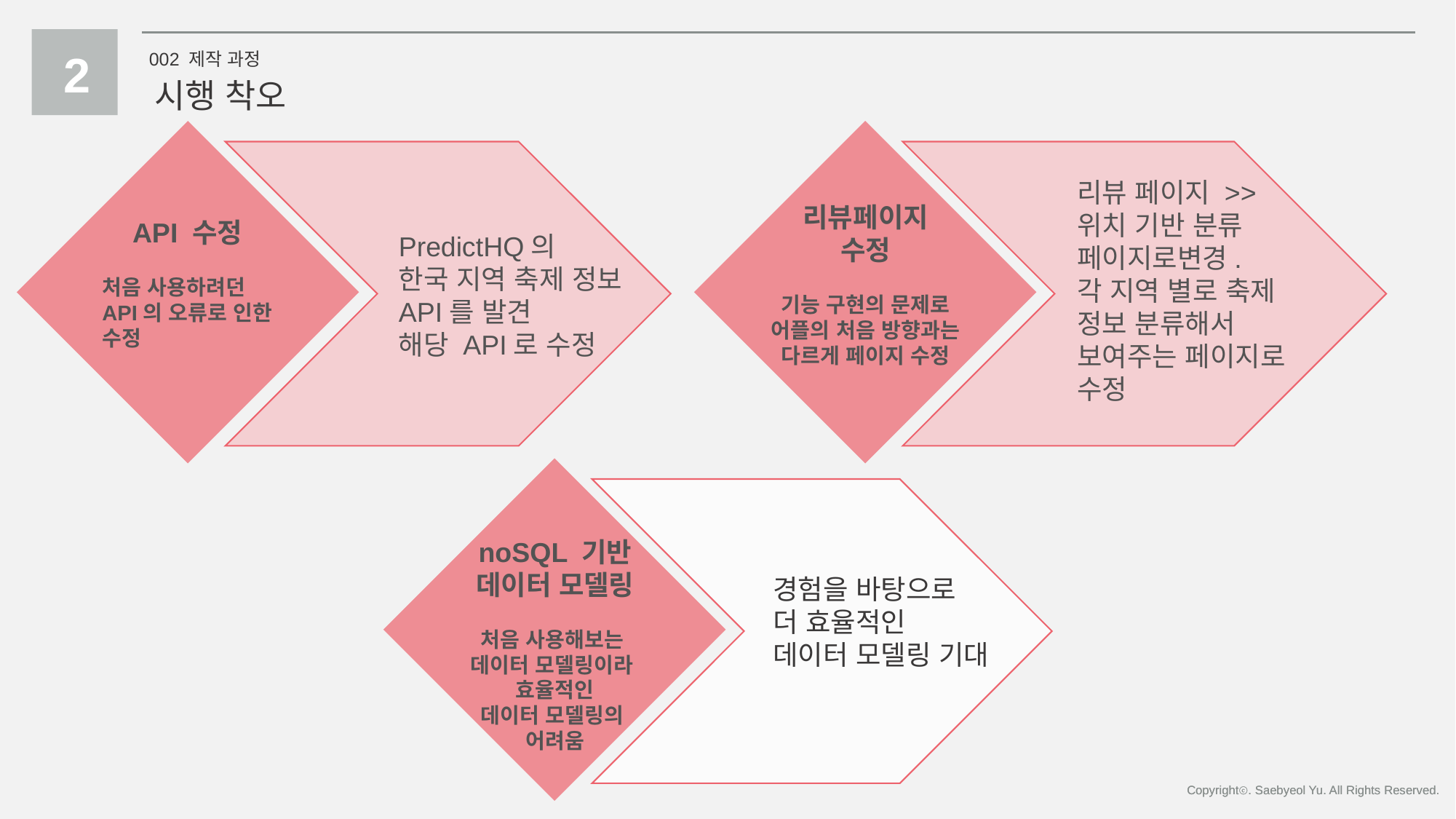

2
002 제작 과정
시행 착오

리뷰 페이지 >>
위치 기반 분류
페이지로변경.
각 지역 별로 축제
정보 분류해서
보여주는 페이지로
수정

리뷰페이지
수정

기능 구현의 문제로
어플의 처음 방향과는
다르게 페이지 수정
API 수정

처음 사용하려던
API의 오류로 인한
수정

PredictHQ의
한국 지역 축제 정보
API를 발견
해당 API로 수정

noSQL 기반
데이터 모델링

처음 사용해보는
데이터 모델링이라
효율적인
데이터 모델링의
어려움
경험을 바탕으로
더 효율적인
데이터 모델링 기대
Copyrightⓒ. Saebyeol Yu. All Rights Reserved.